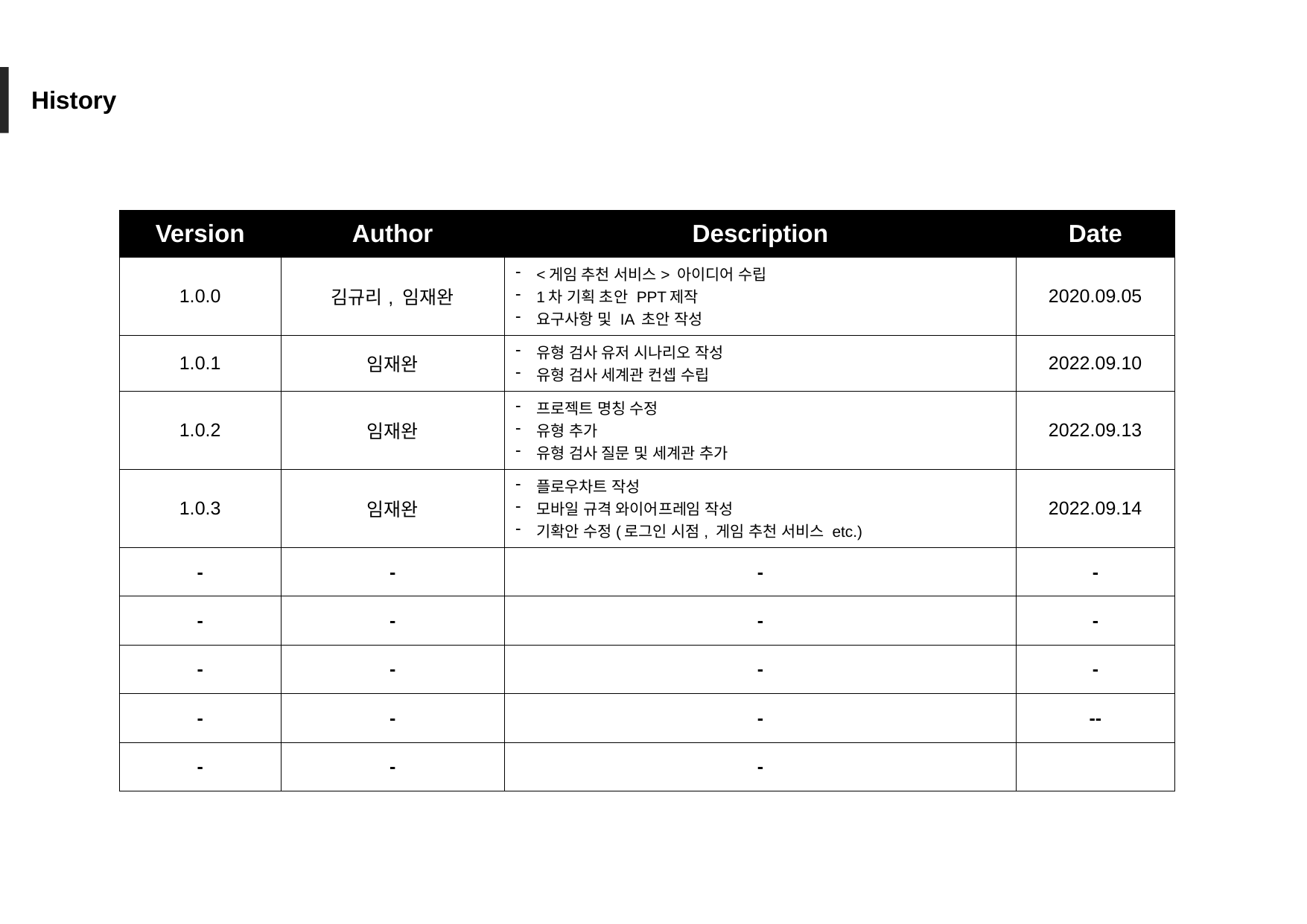

History
| Version | Author | Description | Date |
| --- | --- | --- | --- |
| 1.0.0 | 김규리, 임재완 | <게임 추천 서비스> 아이디어 수립 1차 기획 초안 PPT제작 요구사항 및 IA 초안 작성 | 2020.09.05 |
| 1.0.1 | 임재완 | 유형 검사 유저 시나리오 작성 유형 검사 세계관 컨셉 수립 | 2022.09.10 |
| 1.0.2 | 임재완 | 프로젝트 명칭 수정 유형 추가 유형 검사 질문 및 세계관 추가 | 2022.09.13 |
| 1.0.3 | 임재완 | 플로우차트 작성 모바일 규격 와이어프레임 작성 기확안 수정(로그인 시점, 게임 추천 서비스 etc.) | 2022.09.14 |
| - | - | - | - |
| - | - | - | - |
| - | - | - | - |
| - | - | - | -- |
| - | - | - |  |